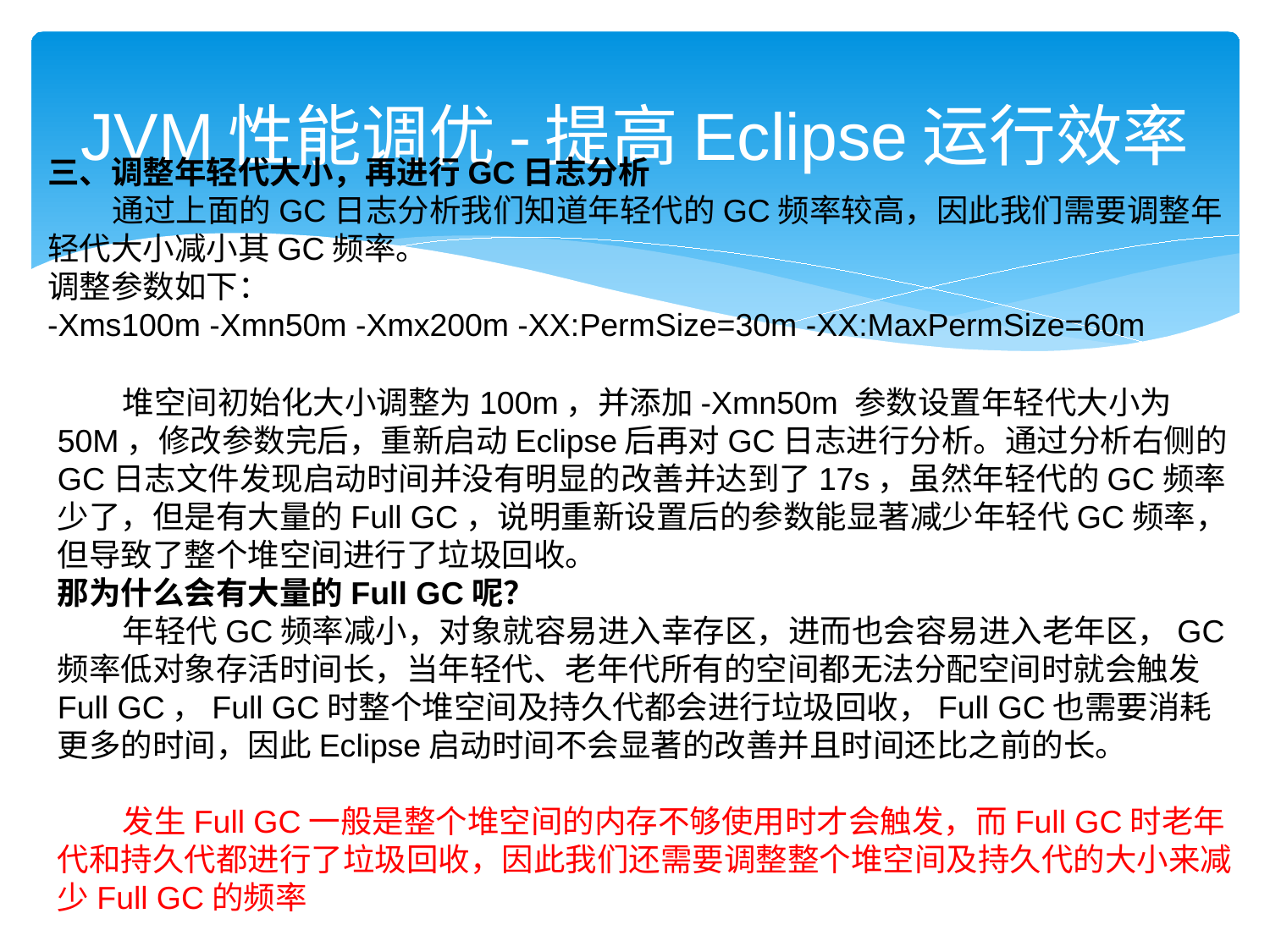

# JVM性能调优-提高Eclipse运行效率
三、调整年轻代大小，再进行GC日志分析
        通过上面的GC日志分析我们知道年轻代的GC频率较高，因此我们需要调整年轻代大小减小其GC频率。
调整参数如下：
-Xms100m -Xmn50m -Xmx200m -XX:PermSize=30m -XX:MaxPermSize=60m
        堆空间初始化大小调整为100m，并添加-Xmn50m 参数设置年轻代大小为50M，修改参数完后，重新启动Eclipse后再对GC日志进行分析。通过分析右侧的GC日志文件发现启动时间并没有明显的改善并达到了17s，虽然年轻代的GC频率少了，但是有大量的Full GC，说明重新设置后的参数能显著减少年轻代GC频率，但导致了整个堆空间进行了垃圾回收。
那为什么会有大量的Full GC呢？
        年轻代GC频率减小，对象就容易进入幸存区，进而也会容易进入老年区，GC频率低对象存活时间长，当年轻代、老年代所有的空间都无法分配空间时就会触发Full GC，Full GC时整个堆空间及持久代都会进行垃圾回收，Full GC也需要消耗更多的时间，因此Eclipse启动时间不会显著的改善并且时间还比之前的长。

        发生Full GC一般是整个堆空间的内存不够使用时才会触发，而Full GC时老年代和持久代都进行了垃圾回收，因此我们还需要调整整个堆空间及持久代的大小来减少Full GC的频率